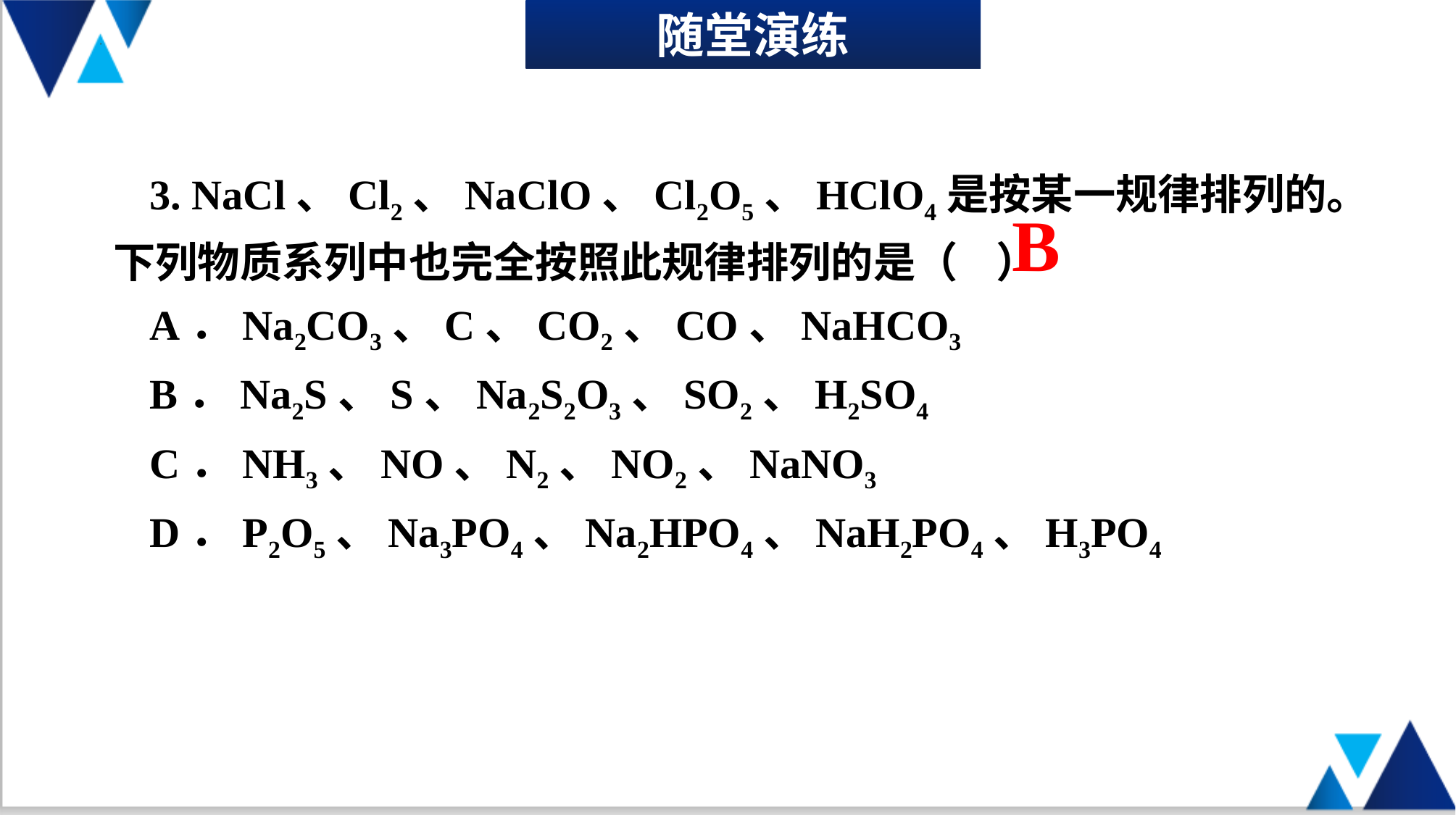

随堂演练
3. NaCl、Cl2、NaClO、Cl2O5、HClO4是按某一规律排列的。下列物质系列中也完全按照此规律排列的是（    ）
A．Na2CO3、C、CO2、CO、NaHCO3
B．Na2S、S、Na2S2O3、SO2、H2SO4
C．NH3、NO、N2、NO2、NaNO3
D．P2O5、Na3PO4、Na2HPO4、NaH2PO4、H3PO4
B